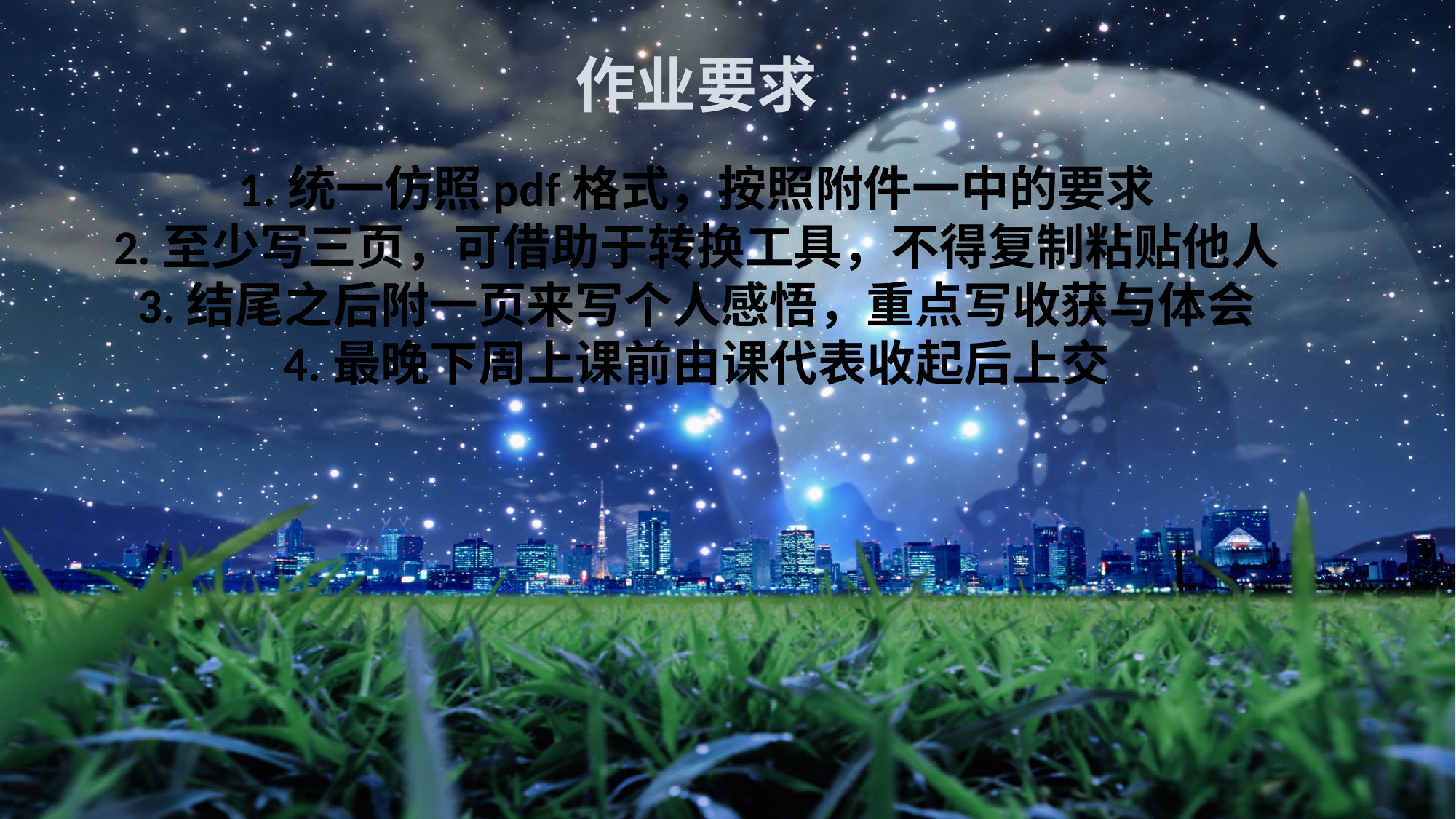

作业要求
1.统一仿照pdf格式，按照附件一中的要求
2.至少写三页，可借助于转换工具，不得复制粘贴他人
3.结尾之后附一页来写个人感悟，重点写收获与体会
4.最晚下周上课前由课代表收起后上交